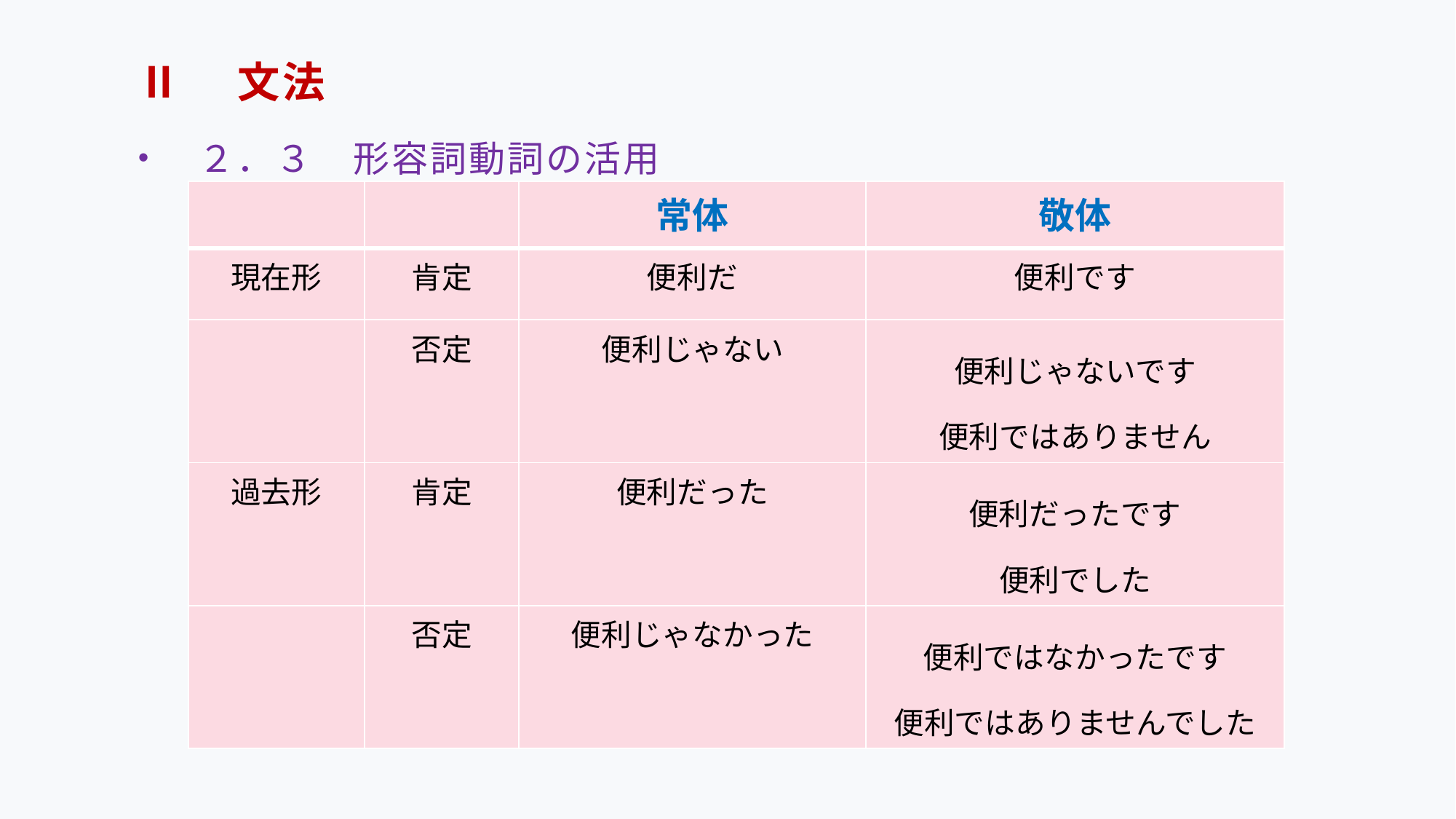

# Ⅱ　文法
　２．３　形容詞動詞の活用

|  |  | 常体 | 敬体 |
| --- | --- | --- | --- |
| 現在形 | 肯定 | 便利だ | 便利です |
|  | 否定 | 便利じゃない | 便利じゃないです 便利ではありません |
| 過去形 | 肯定 | 便利だった | 便利だったです 便利でした |
|  | 否定 | 便利じゃなかった | 便利ではなかったです 便利ではありませんでした |